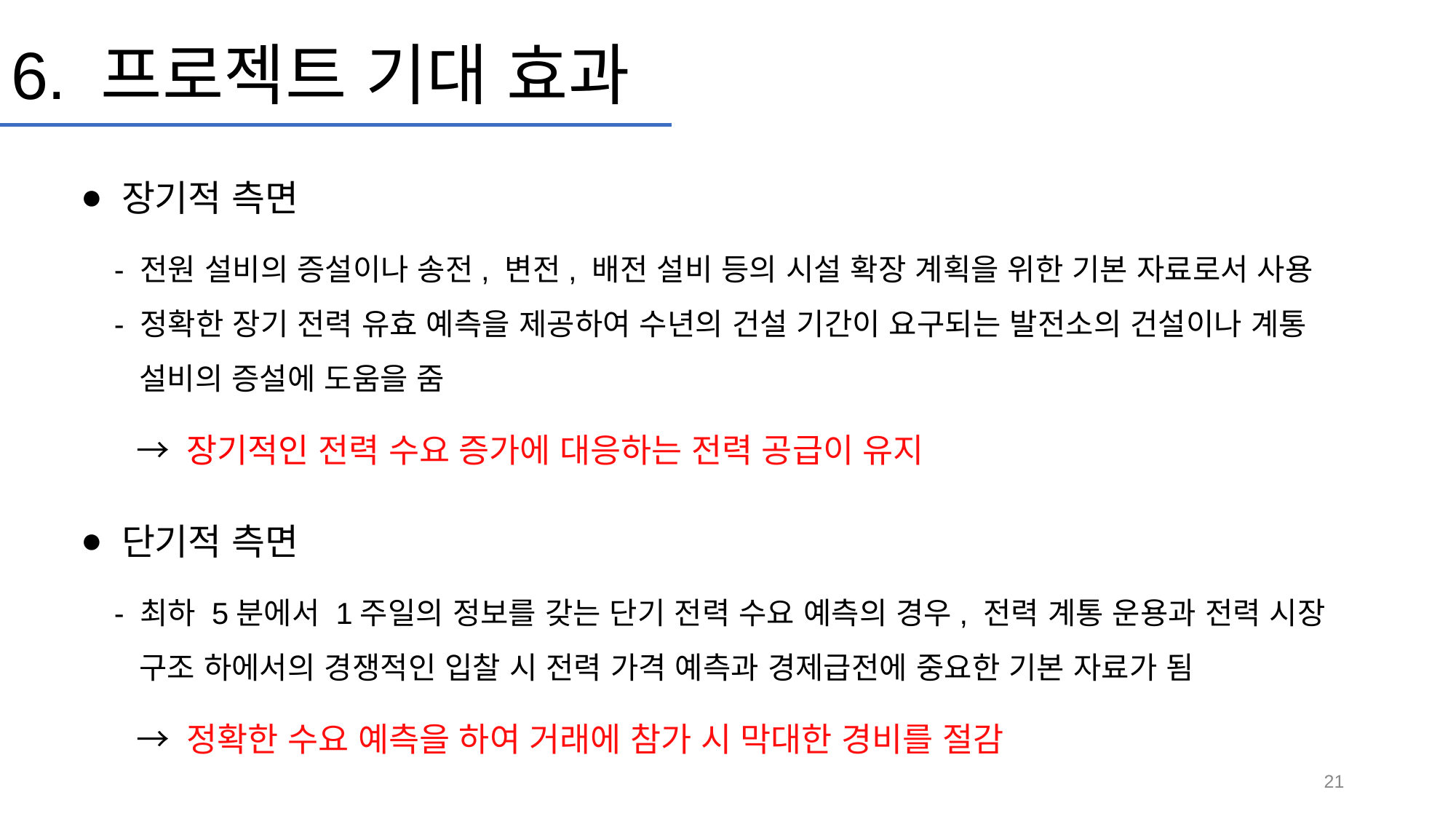

6. 프로젝트 기대 효과
장기적 측면

    - 전원 설비의 증설이나 송전, 변전, 배전 설비 등의 시설 확장 계획을 위한 기본 자료로서 사용
    - 정확한 장기 전력 유효 예측을 제공하여 수년의 건설 기간이 요구되는 발전소의 건설이나 계통
      설비의 증설에 도움을 줌

      → 장기적인 전력 수요 증가에 대응하는 전력 공급이 유지

단기적 측면

    - 최하 5분에서 1주일의 정보를 갖는 단기 전력 수요 예측의 경우, 전력 계통 운용과 전력 시장
      구조 하에서의 경쟁적인 입찰 시 전력 가격 예측과 경제급전에 중요한 기본 자료가 됨

      → 정확한 수요 예측을 하여 거래에 참가 시 막대한 경비를 절감
21